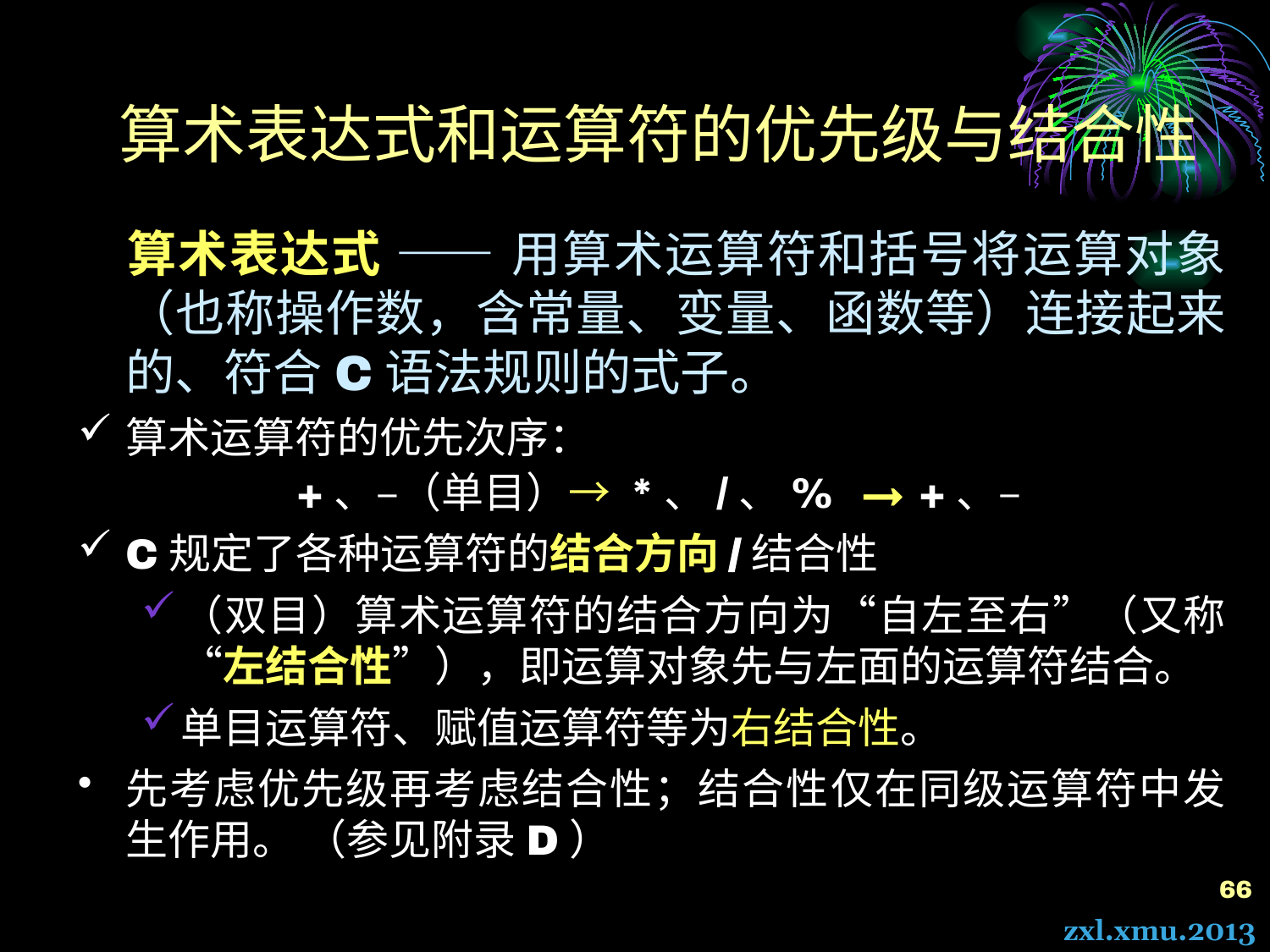

# 算术表达式和运算符的优先级与结合性
	算术表达式 —— 用算术运算符和括号将运算对象（也称操作数，含常量、变量、函数等）连接起来的、符合C语法规则的式子。
算术运算符的优先次序：
 +、–（单目）→ *、/、%  → +、–
C规定了各种运算符的结合方向/结合性
（双目）算术运算符的结合方向为“自左至右”（又称“左结合性”），即运算对象先与左面的运算符结合。
单目运算符、赋值运算符等为右结合性。
先考虑优先级再考虑结合性；结合性仅在同级运算符中发生作用。 （参见附录D）
66